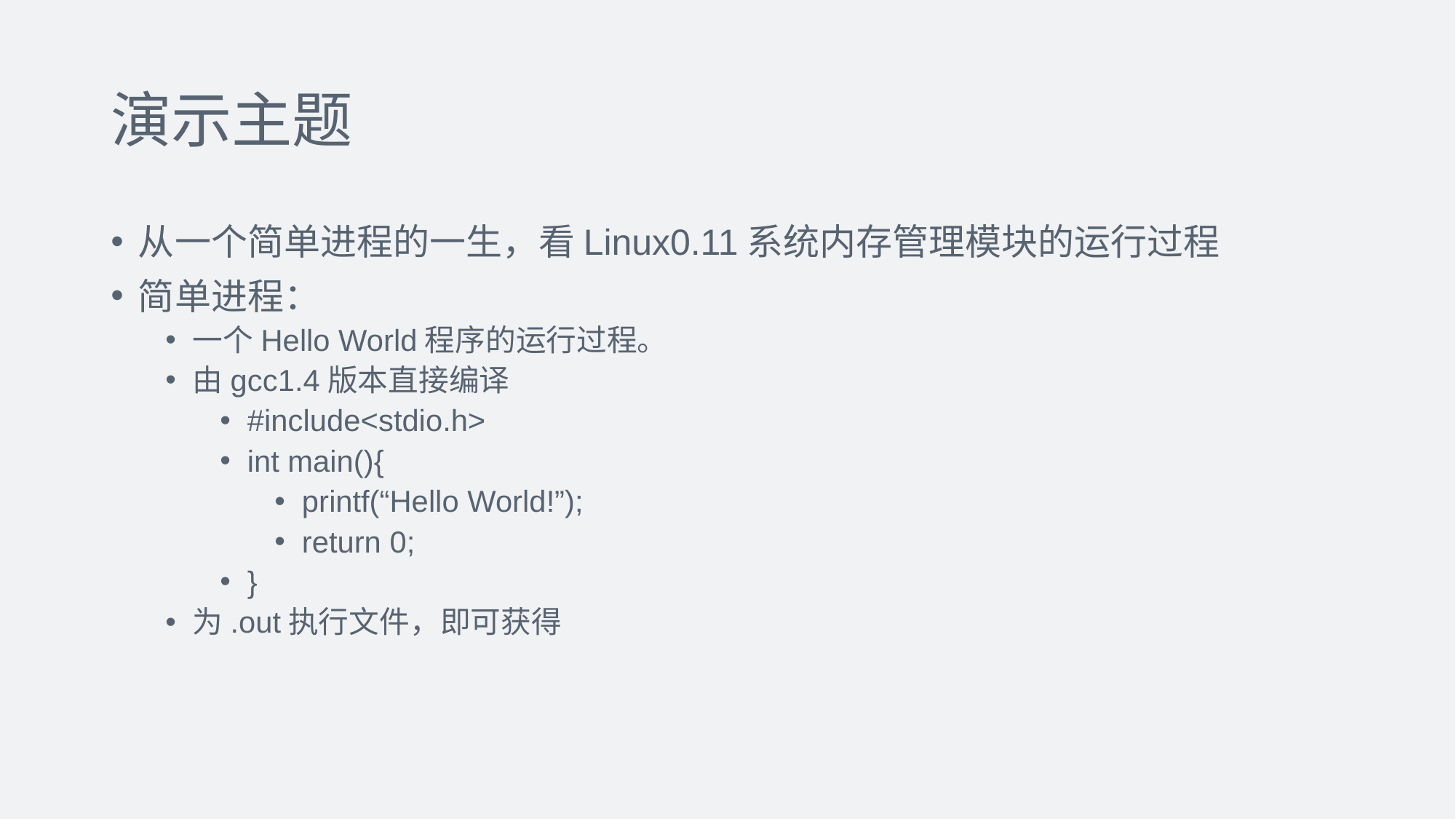

# 演示主题
从一个简单进程的一生，看Linux0.11系统内存管理模块的运行过程
简单进程：
一个Hello World程序的运行过程。
由gcc1.4版本直接编译
#include<stdio.h>
int main(){
printf(“Hello World!”);
return 0;
}
为.out执行文件，即可获得